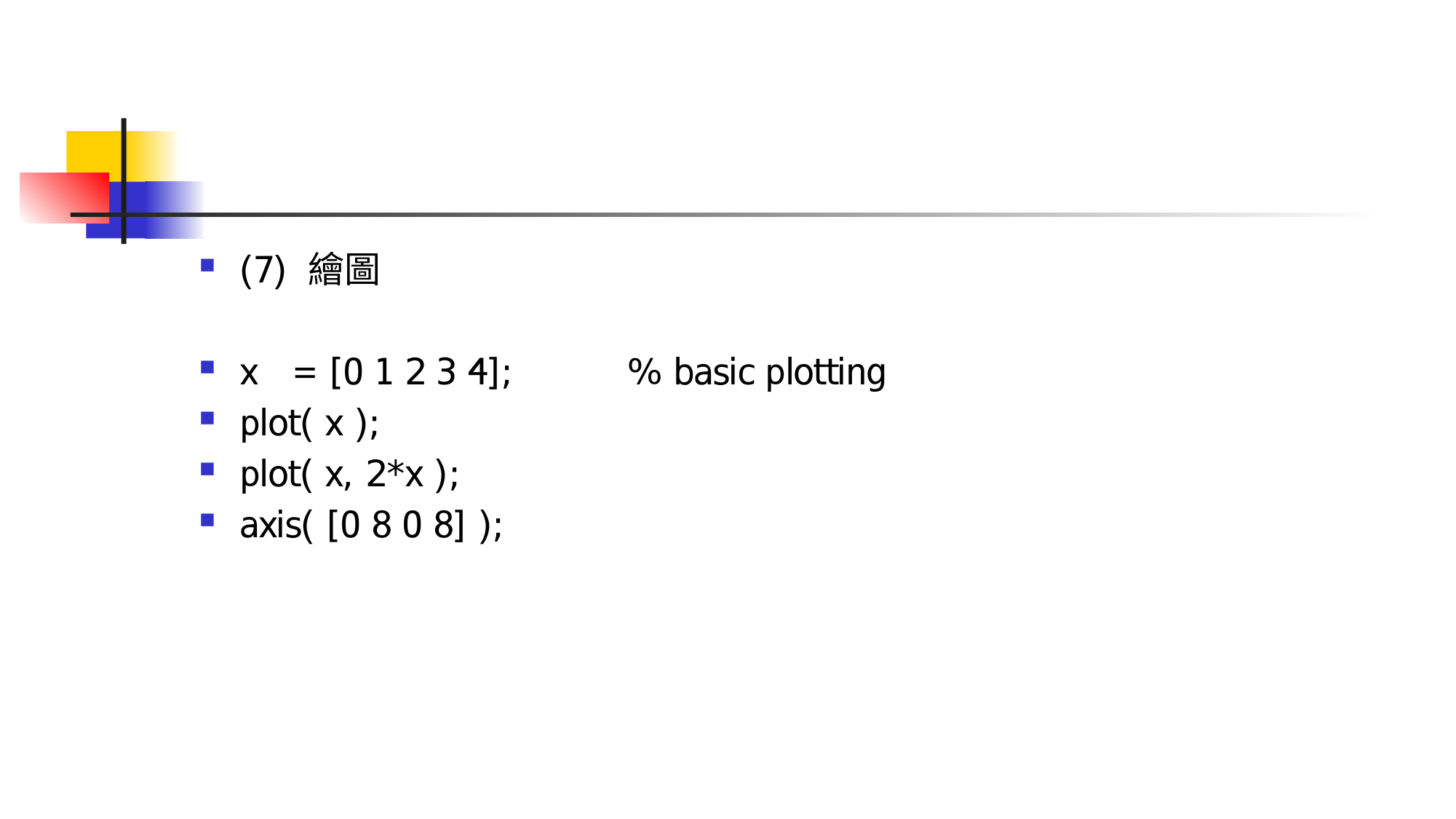

#
(7) 繪圖

x   = [0 1 2 3 4];          % basic plotting
plot( x );
plot( x, 2*x );
axis( [0 8 0 8] );